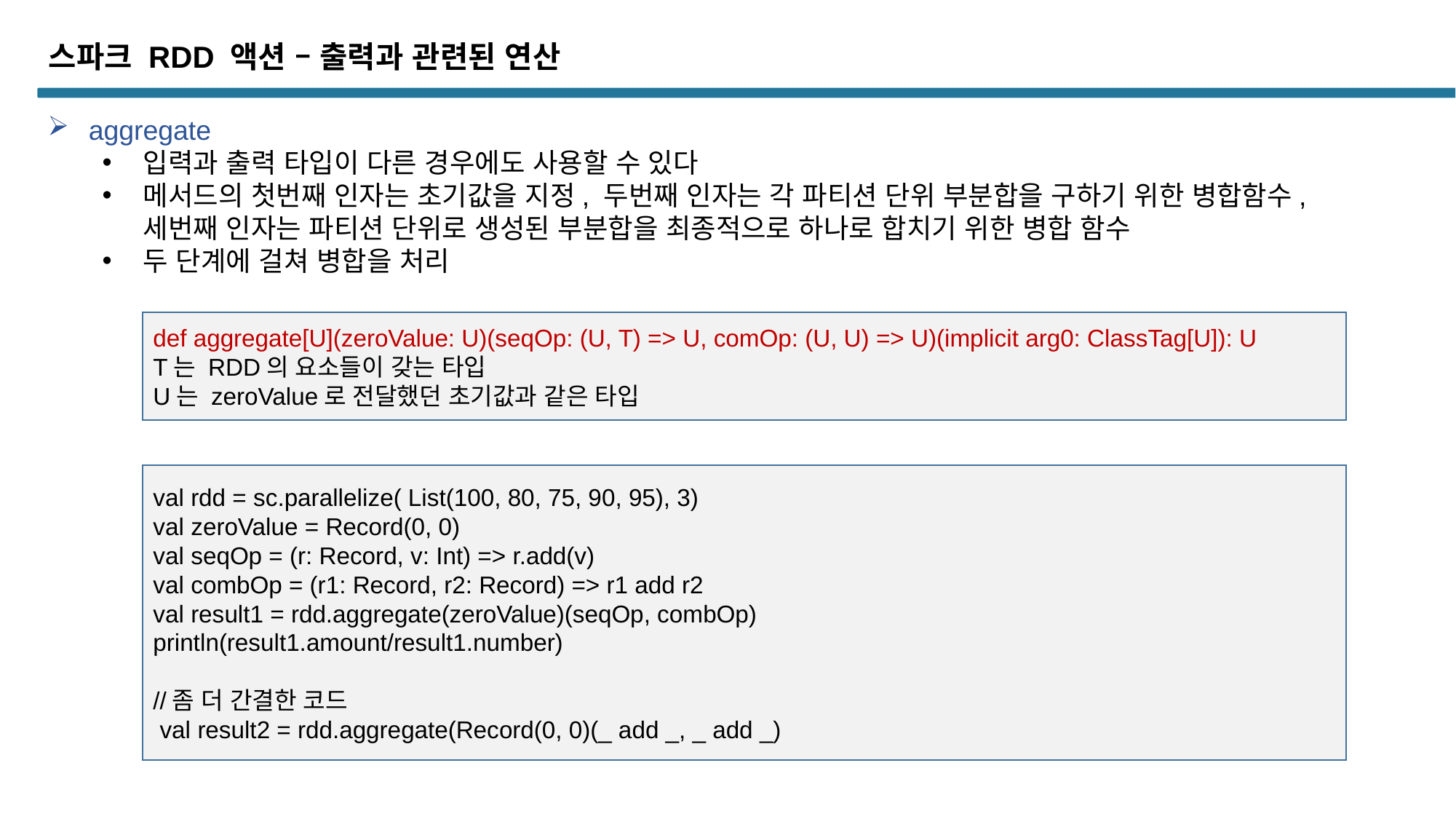

스파크 RDD 액션 – 출력과 관련된 연산
aggregate
입력과 출력 타입이 다른 경우에도 사용할 수 있다
메서드의 첫번째 인자는 초기값을 지정, 두번째 인자는 각 파티션 단위 부분합을 구하기 위한 병합함수, 세번째 인자는 파티션 단위로 생성된 부분합을 최종적으로 하나로 합치기 위한 병합 함수
두 단계에 걸쳐 병합을 처리

def aggregate[U](zeroValue: U)(seqOp: (U, T) => U, comOp: (U, U) => U)(implicit arg0: ClassTag[U]): U
T는 RDD의 요소들이 갖는 타입
U는 zeroValue로 전달했던 초기값과 같은 타입
val rdd = sc.parallelize( List(100, 80, 75, 90, 95), 3)
val zeroValue = Record(0, 0)
val seqOp = (r: Record, v: Int) => r.add(v)
val combOp = (r1: Record, r2: Record) => r1 add r2
val result1 = rdd.aggregate(zeroValue)(seqOp, combOp)
println(result1.amount/result1.number)

//좀 더 간결한 코드
 val result2 = rdd.aggregate(Record(0, 0)(_ add _, _ add _)